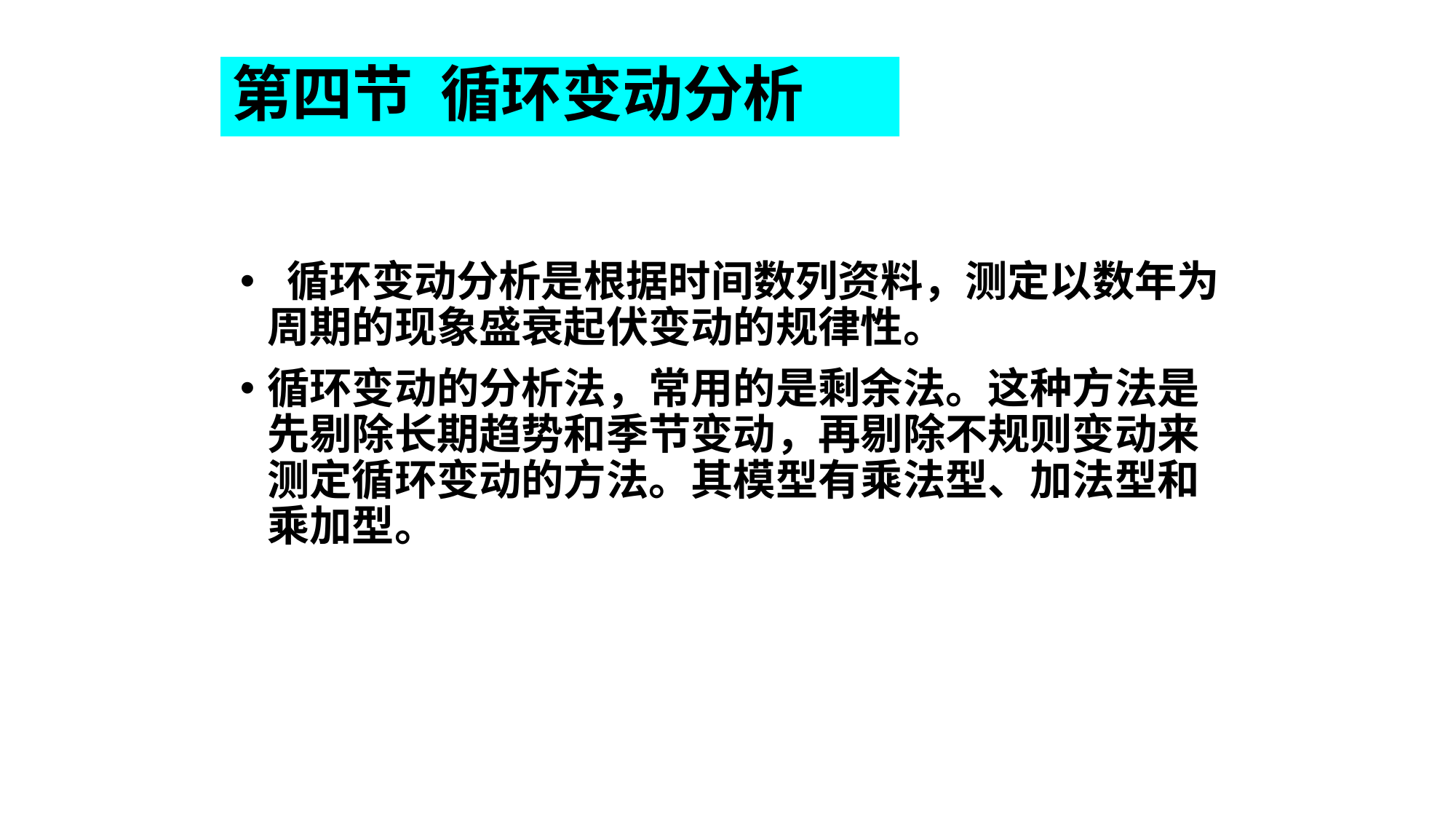

# 第四节  循环变动分析
 循环变动分析是根据时间数列资料，测定以数年为周期的现象盛衰起伏变动的规律性。
循环变动的分析法，常用的是剩余法。这种方法是先剔除长期趋势和季节变动，再剔除不规则变动来测定循环变动的方法。其模型有乘法型、加法型和乘加型。